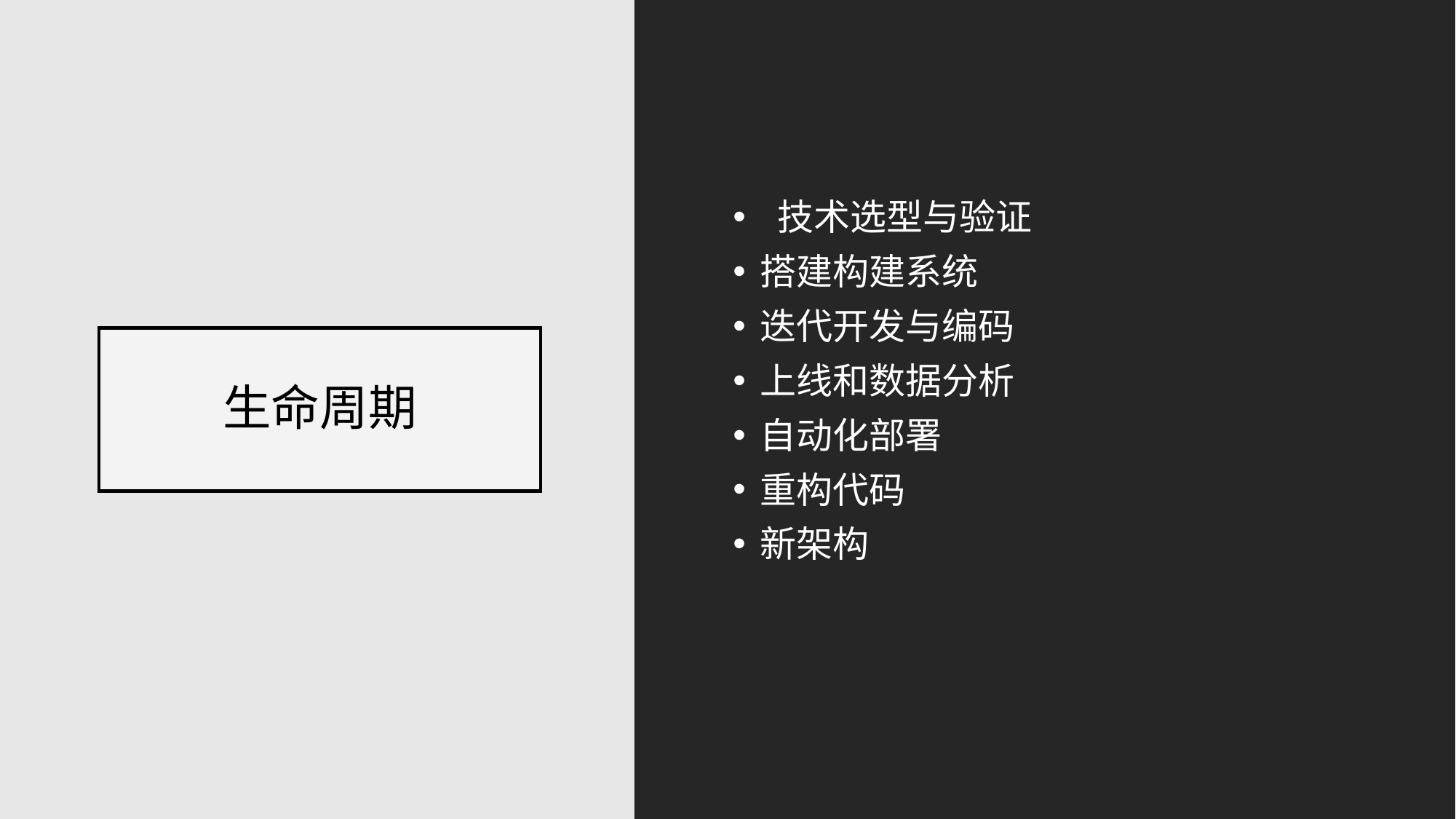

技术选型与验证
搭建构建系统
迭代开发与编码
上线和数据分析
自动化部署
重构代码
新架构

# 生命周期